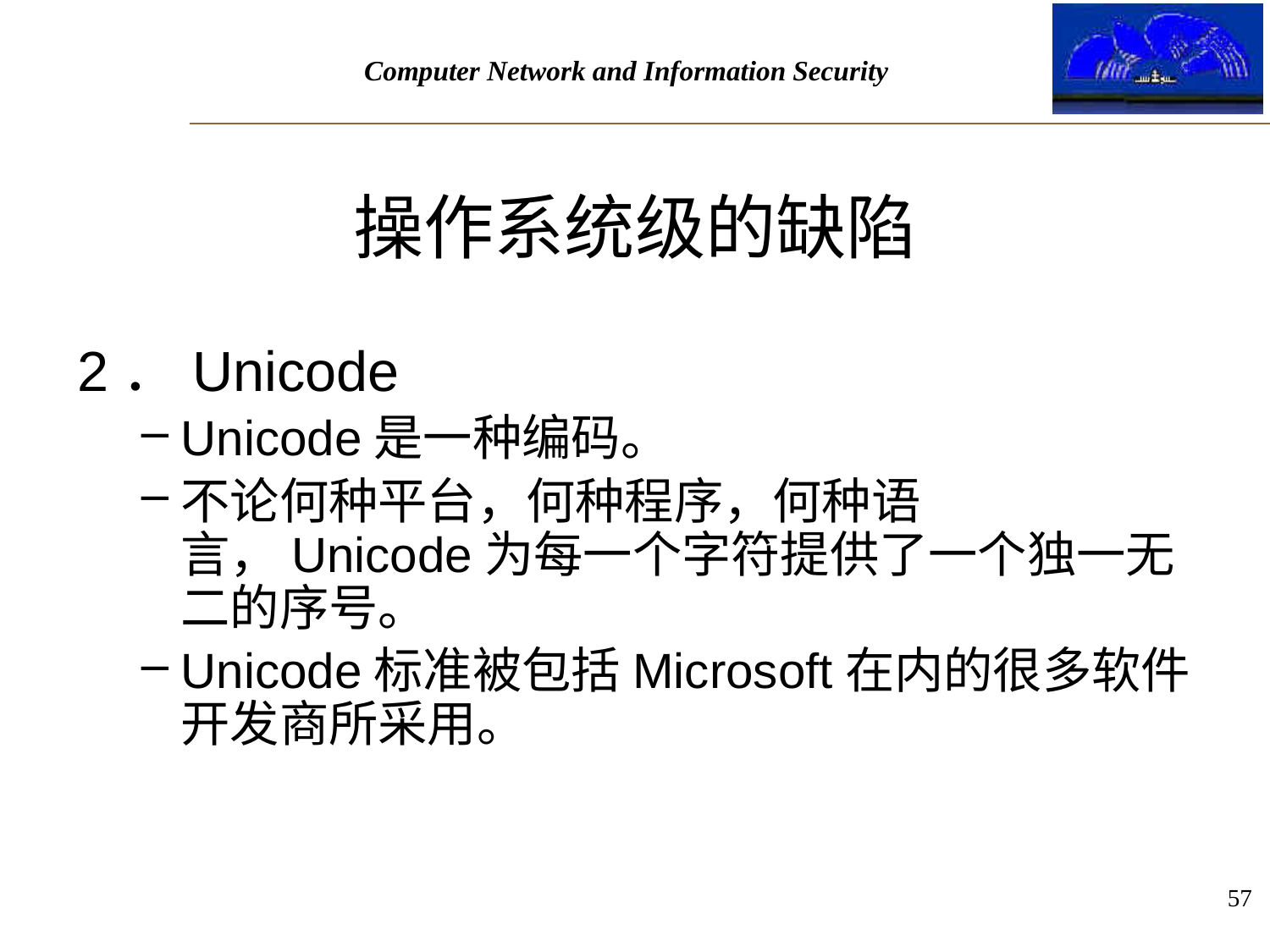

# 操作系统级的缺陷
2．Unicode
Unicode是一种编码。
不论何种平台，何种程序，何种语言，Unicode为每一个字符提供了一个独一无二的序号。
Unicode标准被包括Microsoft在内的很多软件开发商所采用。
57